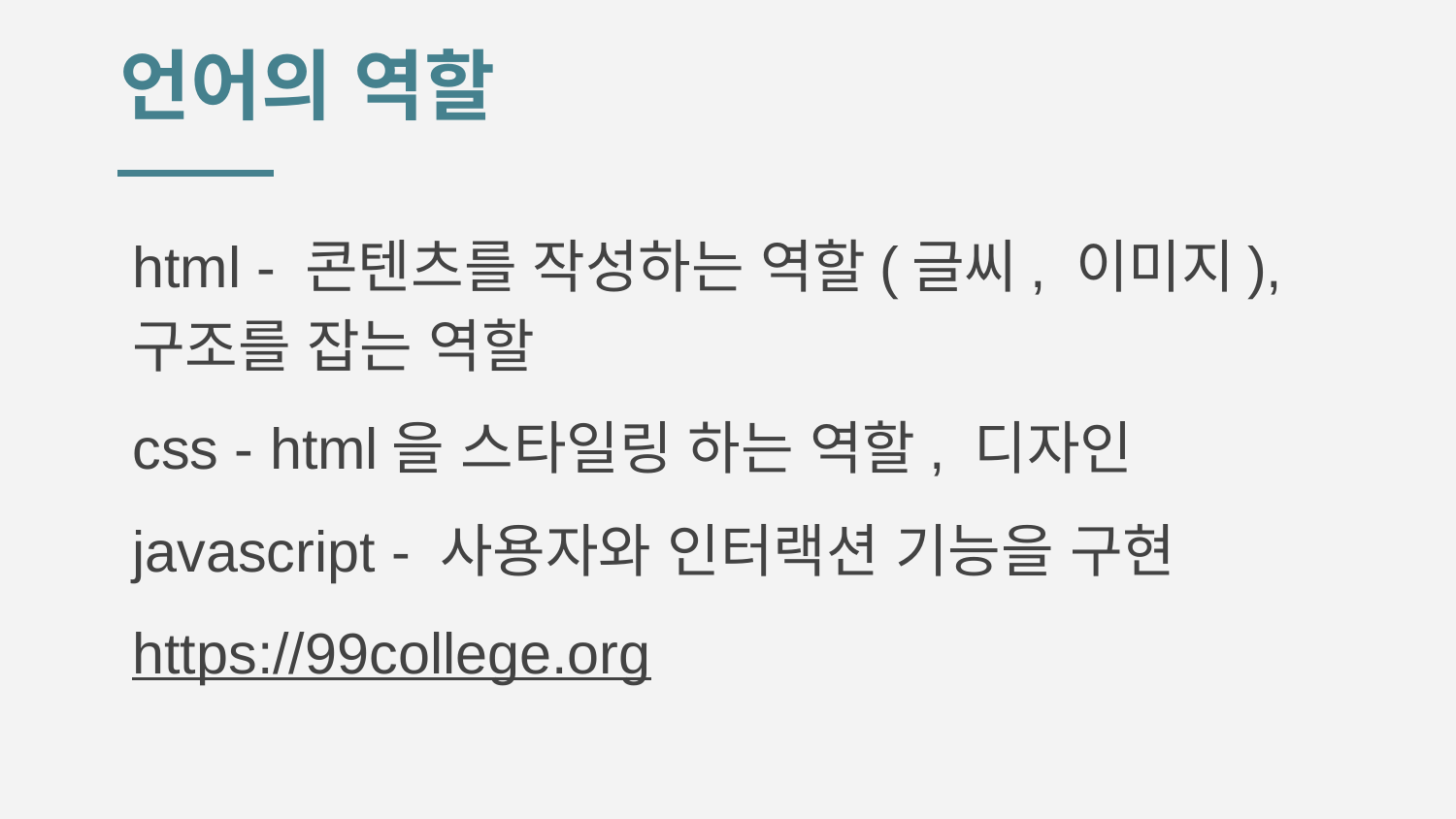

# 언어의 역할
html - 콘텐츠를 작성하는 역할(글씨, 이미지), 구조를 잡는 역할
css - html을 스타일링 하는 역할, 디자인
javascript - 사용자와 인터랙션 기능을 구현
https://99college.org